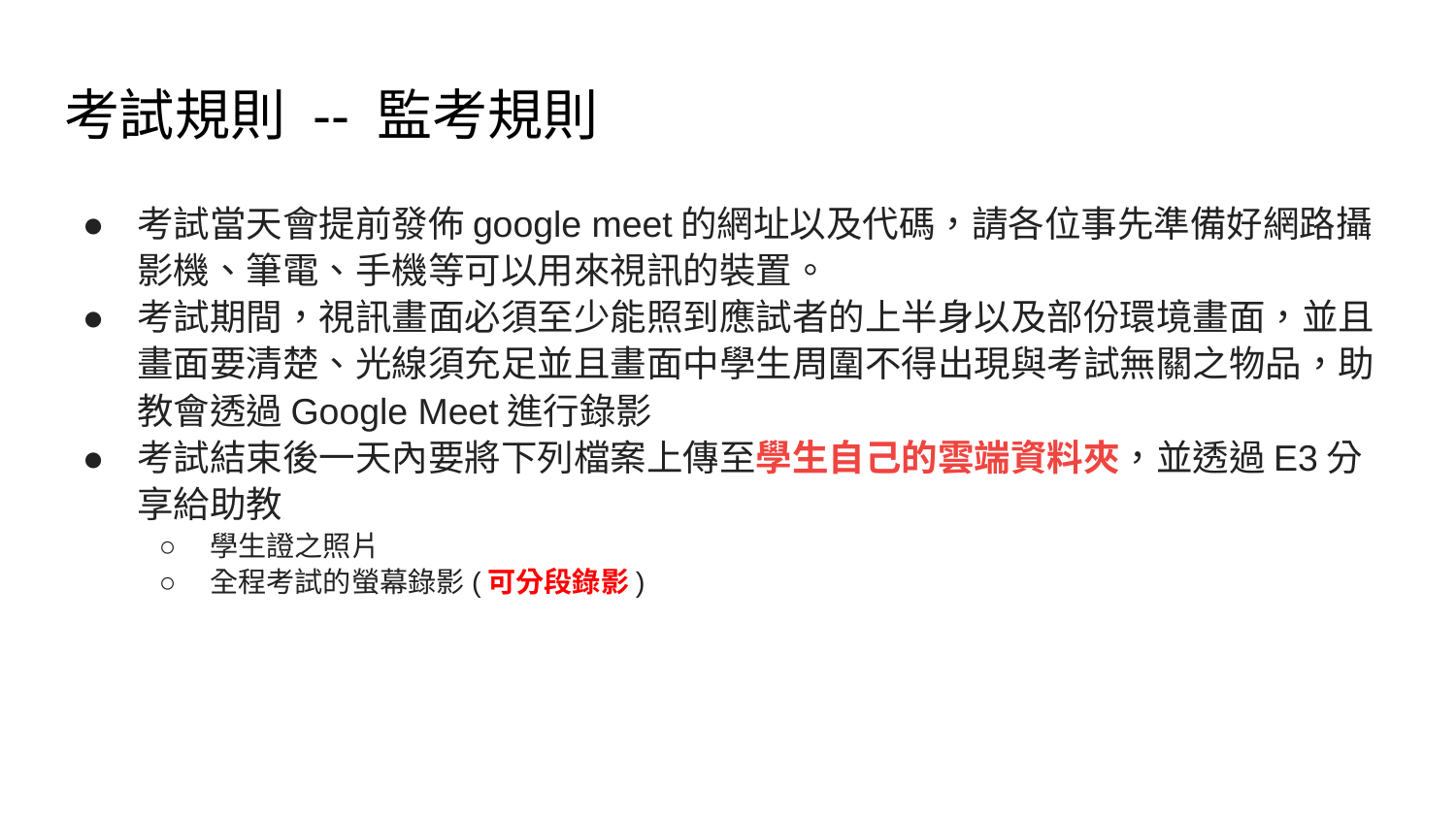

# 考試規則 -- 監考規則
考試當天會提前發佈google meet的網址以及代碼，請各位事先準備好網路攝影機、筆電、手機等可以用來視訊的裝置。
考試期間，視訊畫面必須至少能照到應試者的上半身以及部份環境畫面，並且畫面要清楚、光線須充足並且畫面中學生周圍不得出現與考試無關之物品，助教會透過Google Meet進行錄影
考試結束後一天內要將下列檔案上傳至學生自己的雲端資料夾，並透過E3分享給助教
學生證之照片
全程考試的螢幕錄影(可分段錄影)